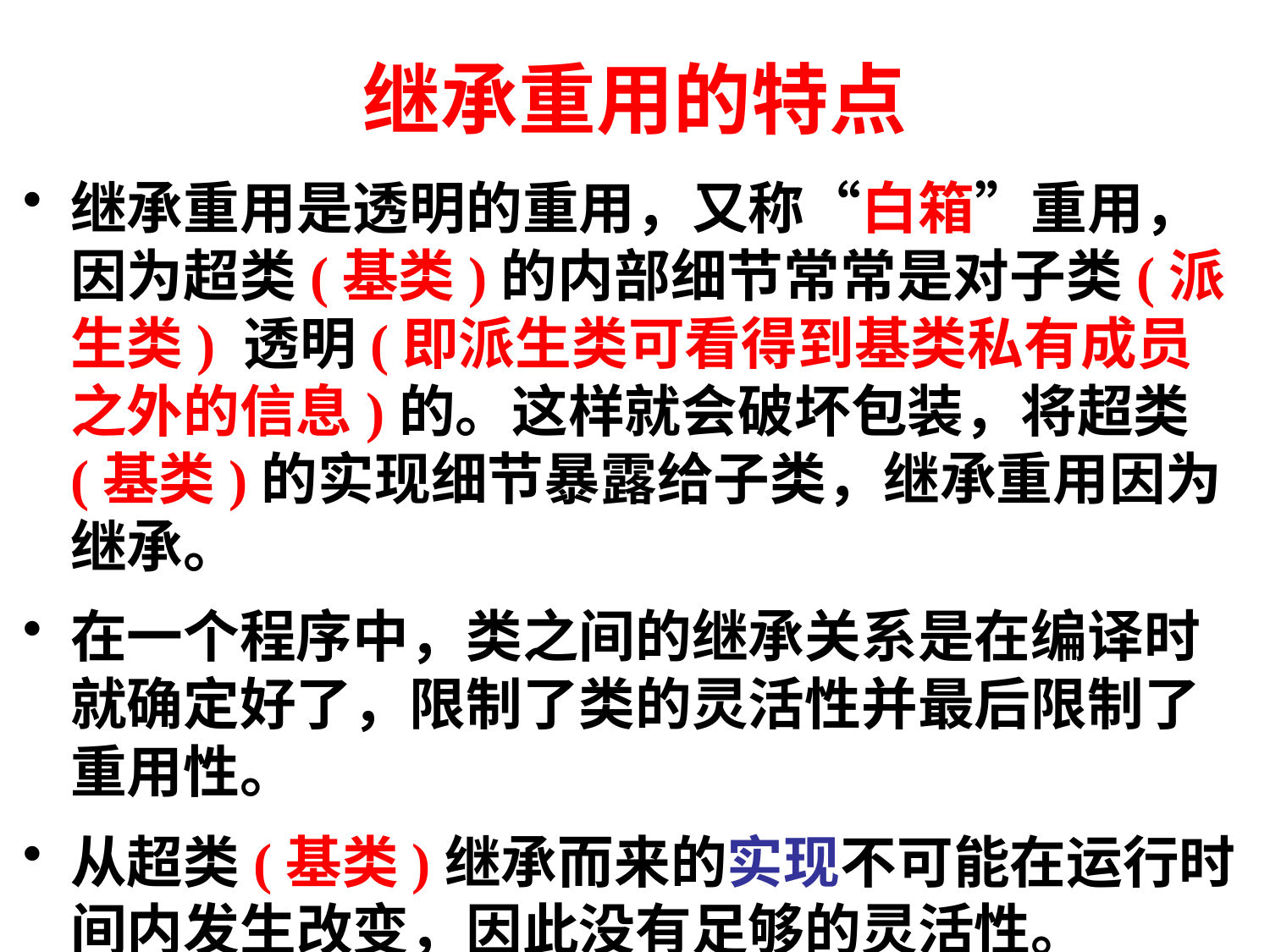

# 继承重用的特点
继承重用是透明的重用，又称“白箱”重用，因为超类(基类)的内部细节常常是对子类(派生类) 透明(即派生类可看得到基类私有成员之外的信息)的。这样就会破坏包装，将超类(基类)的实现细节暴露给子类，继承重用因为继承。
在一个程序中，类之间的继承关系是在编译时就确定好了，限制了类的灵活性并最后限制了重用性。
从超类(基类)继承而来的实现不可能在运行时间内发生改变，因此没有足够的灵活性。